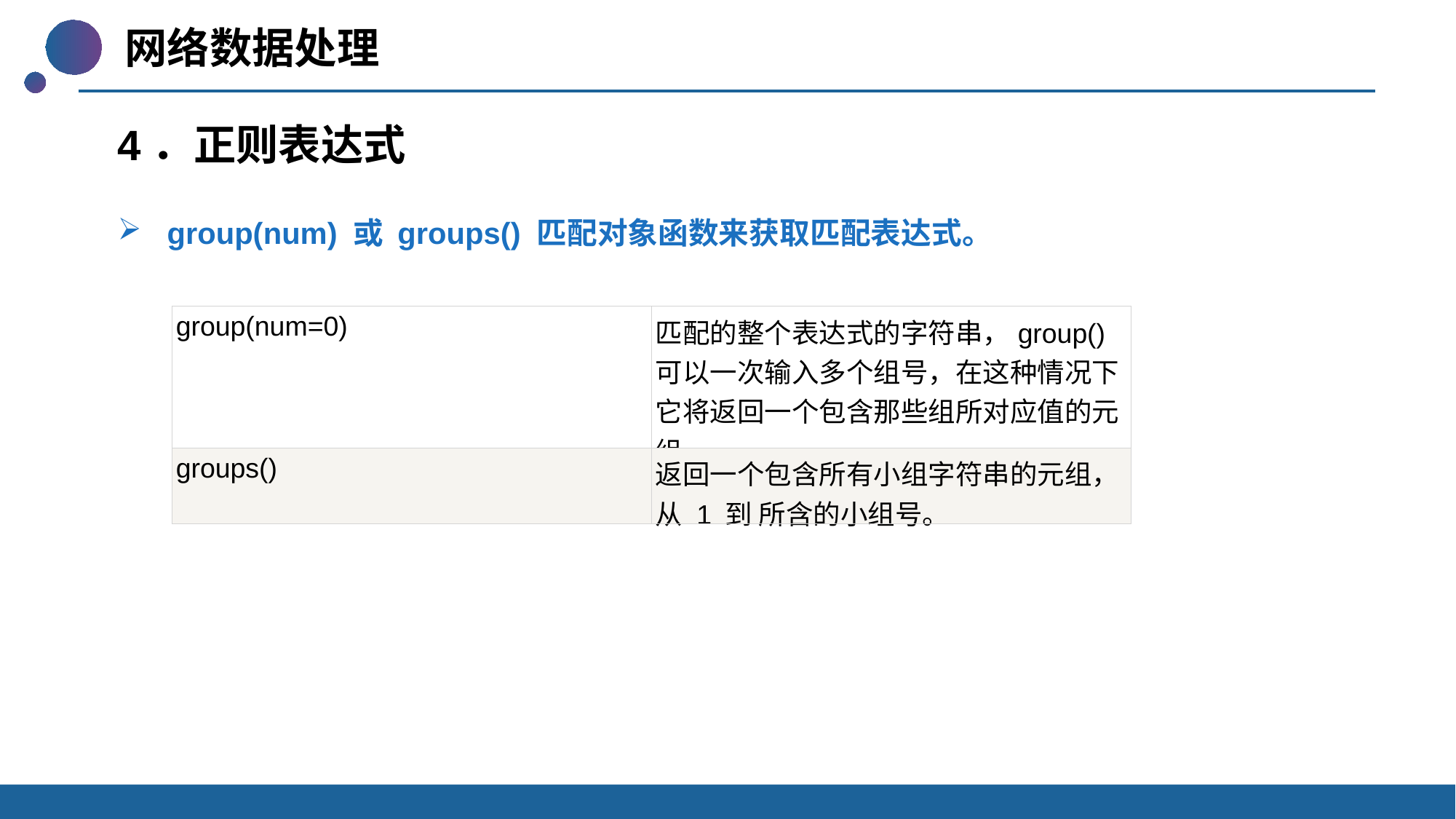

网络数据处理

4．正则表达式
 group(num) 或 groups() 匹配对象函数来获取匹配表达式。
| group(num=0) | 匹配的整个表达式的字符串，group() 可以一次输入多个组号，在这种情况下它将返回一个包含那些组所对应值的元组。 |
| --- | --- |
| groups() | 返回一个包含所有小组字符串的元组，从 1 到 所含的小组号。 |